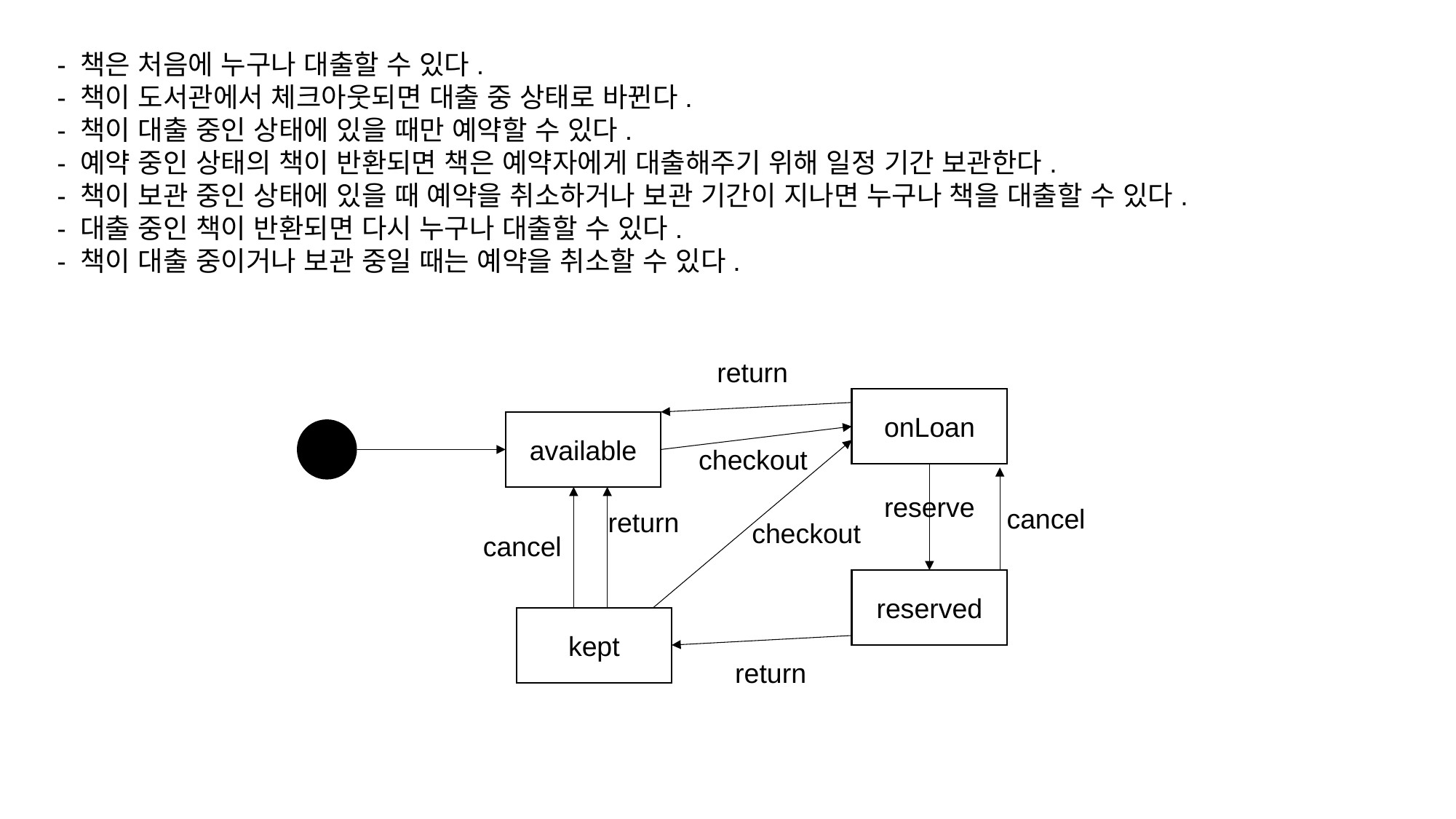

- 책은 처음에 누구나 대출할 수 있다.
- 책이 도서관에서 체크아웃되면 대출 중 상태로 바뀐다.
- 책이 대출 중인 상태에 있을 때만 예약할 수 있다.
- 예약 중인 상태의 책이 반환되면 책은 예약자에게 대출해주기 위해 일정 기간 보관한다.
- 책이 보관 중인 상태에 있을 때 예약을 취소하거나 보관 기간이 지나면 누구나 책을 대출할 수 있다.
- 대출 중인 책이 반환되면 다시 누구나 대출할 수 있다.
- 책이 대출 중이거나 보관 중일 때는 예약을 취소할 수 있다.
return
onLoan
available

checkout
reserve
cancel
return
checkout
cancel
reserved
kept
return